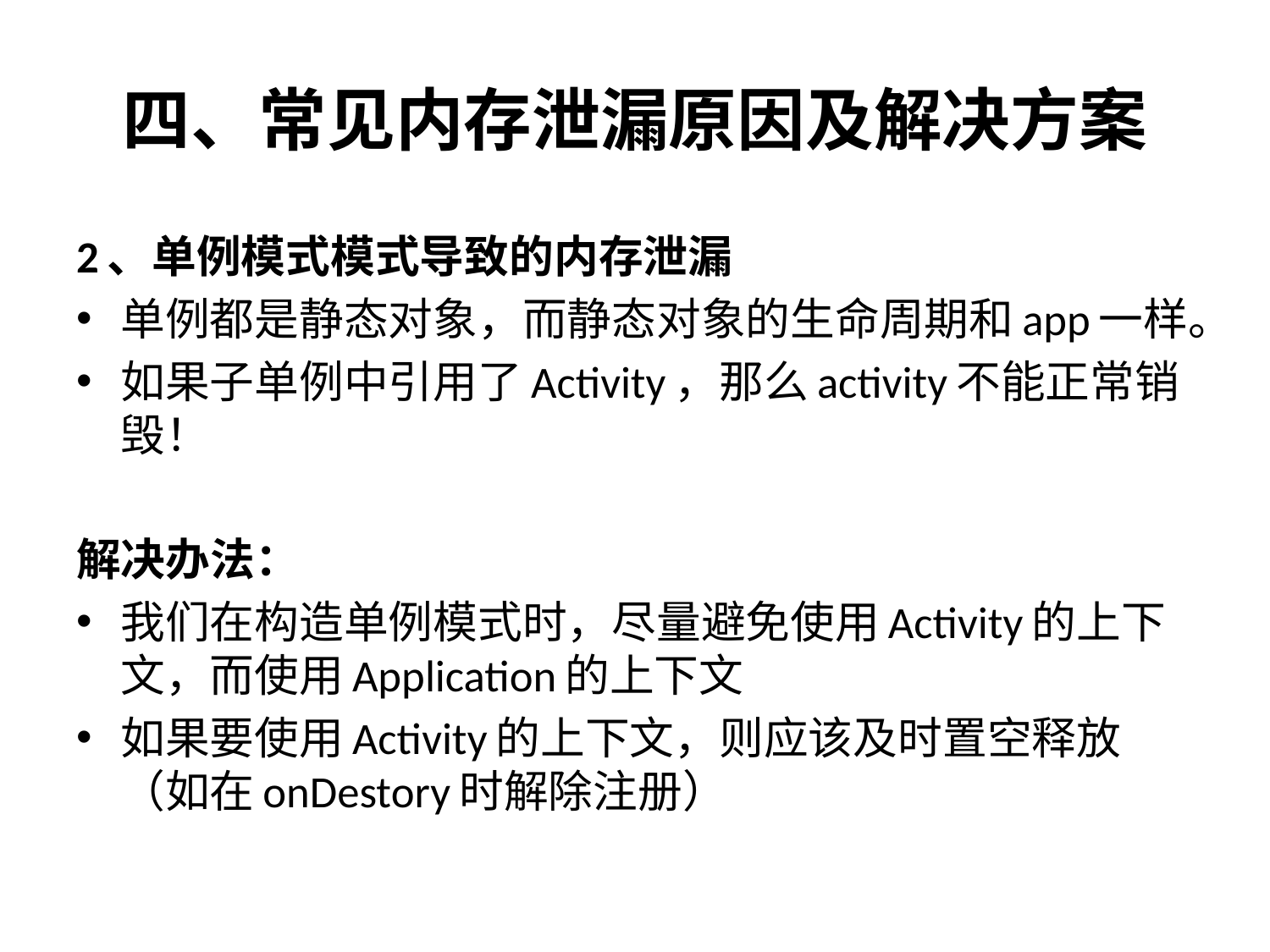

# 四、常见内存泄漏原因及解决方案
2、单例模式模式导致的内存泄漏
单例都是静态对象，而静态对象的生命周期和app一样。
如果子单例中引用了Activity，那么activity不能正常销毁！

解决办法：
我们在构造单例模式时，尽量避免使用Activity的上下文，而使用Application的上下文
如果要使用Activity的上下文，则应该及时置空释放（如在onDestory时解除注册）